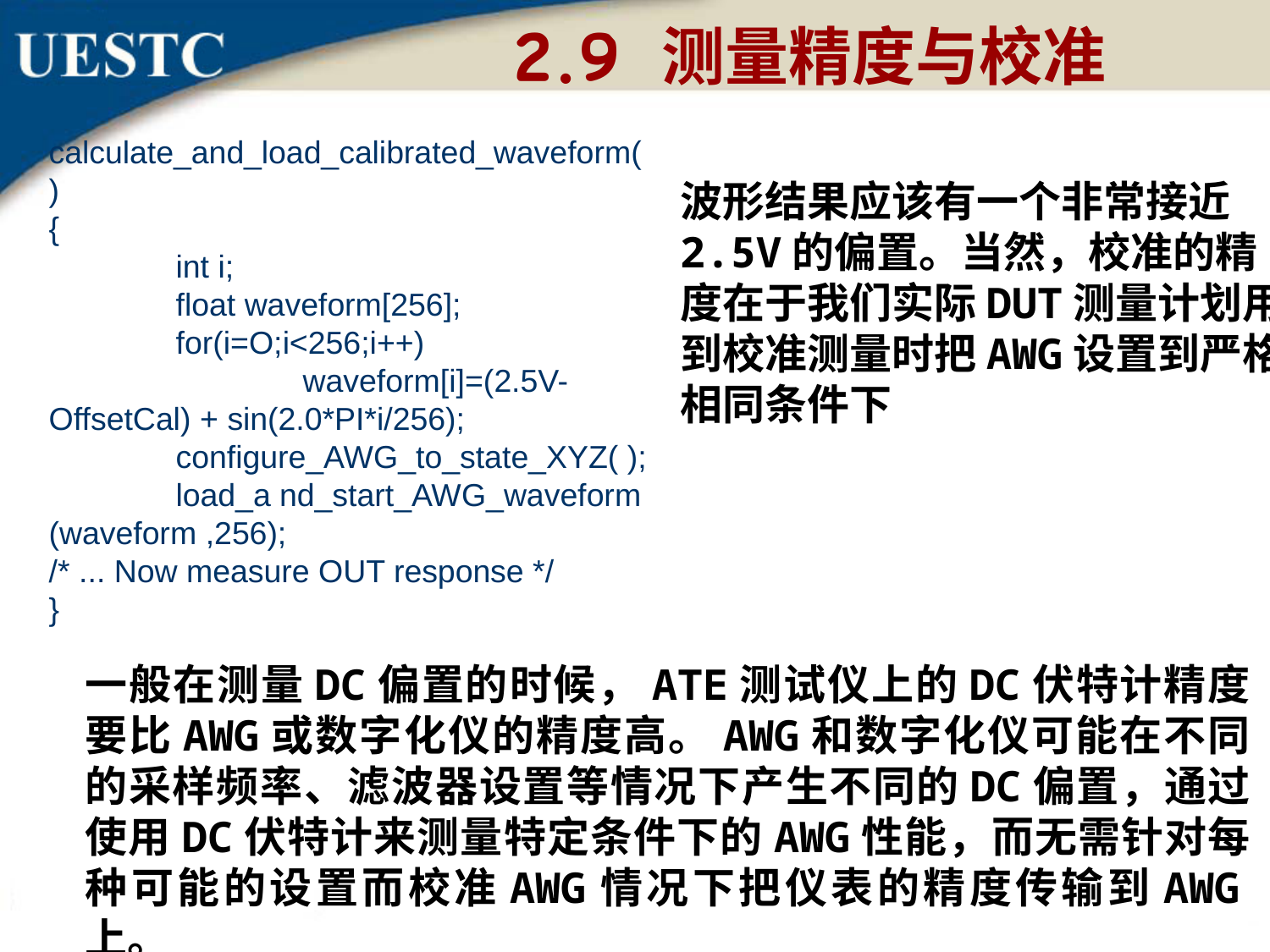

2.9 测量精度与校准
calculate_and_load_calibrated_waveform( )
{
	int i;
	float waveform[256];
	for(i=O;i<256;i++)
		waveform[i]=(2.5V-OffsetCal) + sin(2.0*PI*i/256);
	configure_AWG_to_state_XYZ( );
	load_a nd_start_AWG_waveform (waveform ,256);
/* ... Now measure OUT response */
}
波形结果应该有一个非常接近2.5V的偏置。当然，校准的精度在于我们实际DUT测量计划用到校准测量时把AWG设置到严格相同条件下
一般在测量DC偏置的时候，ATE测试仪上的DC伏特计精度要比AWG或数字化仪的精度高。AWG和数字化仪可能在不同的采样频率、滤波器设置等情况下产生不同的DC偏置，通过使用DC伏特计来测量特定条件下的AWG性能，而无需针对每种可能的设置而校准AWG情况下把仪表的精度传输到AWG上。